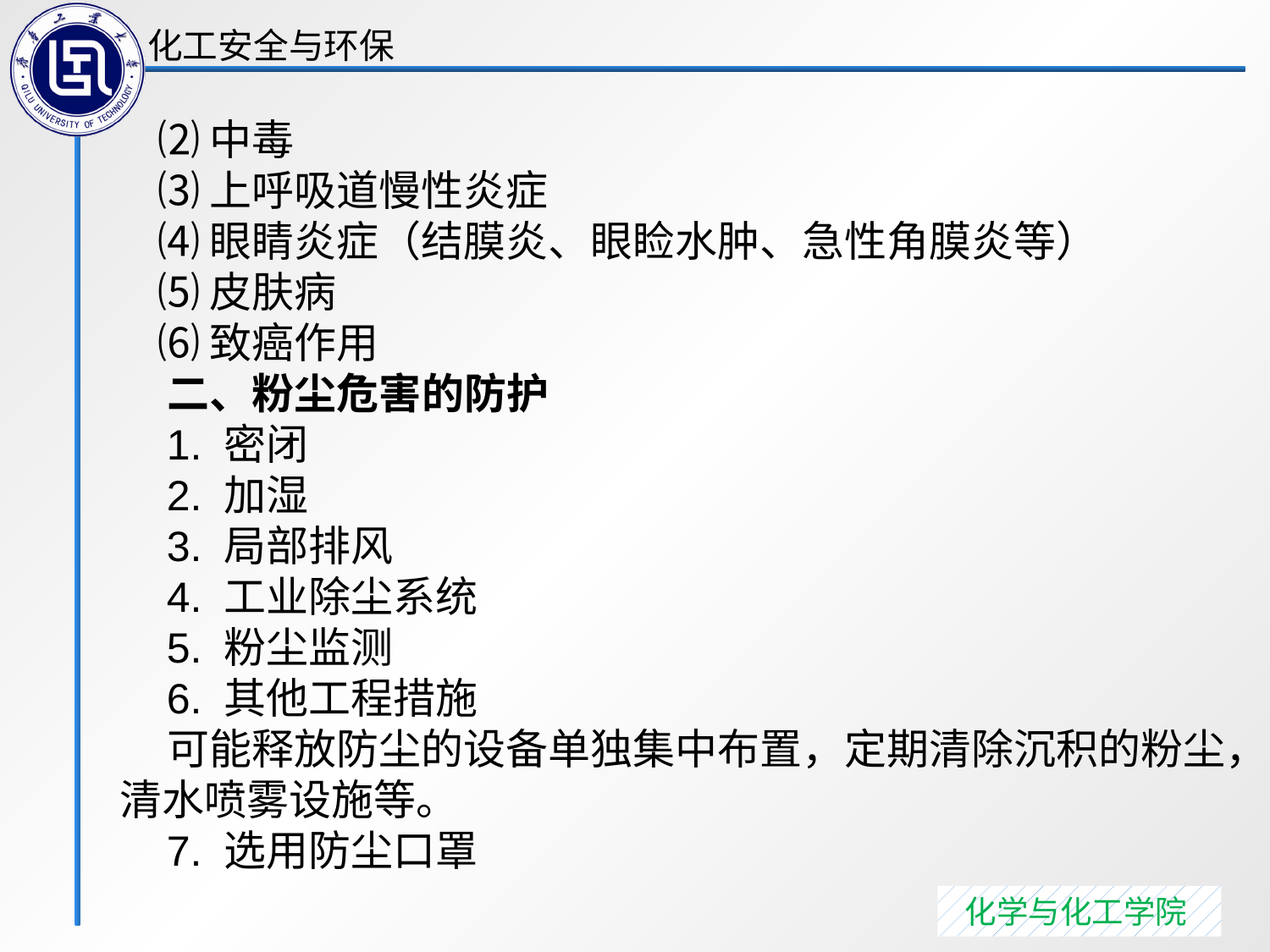

⑵中毒
    ⑶上呼吸道慢性炎症
    ⑷眼睛炎症（结膜炎、眼睑水肿、急性角膜炎等）
    ⑸皮肤病
    ⑹致癌作用
    二、粉尘危害的防护
    1. 密闭
    2. 加湿
    3. 局部排风
    4. 工业除尘系统
    5. 粉尘监测
    6. 其他工程措施
    可能释放防尘的设备单独集中布置，定期清除沉积的粉尘，清水喷雾设施等。
    7. 选用防尘口罩